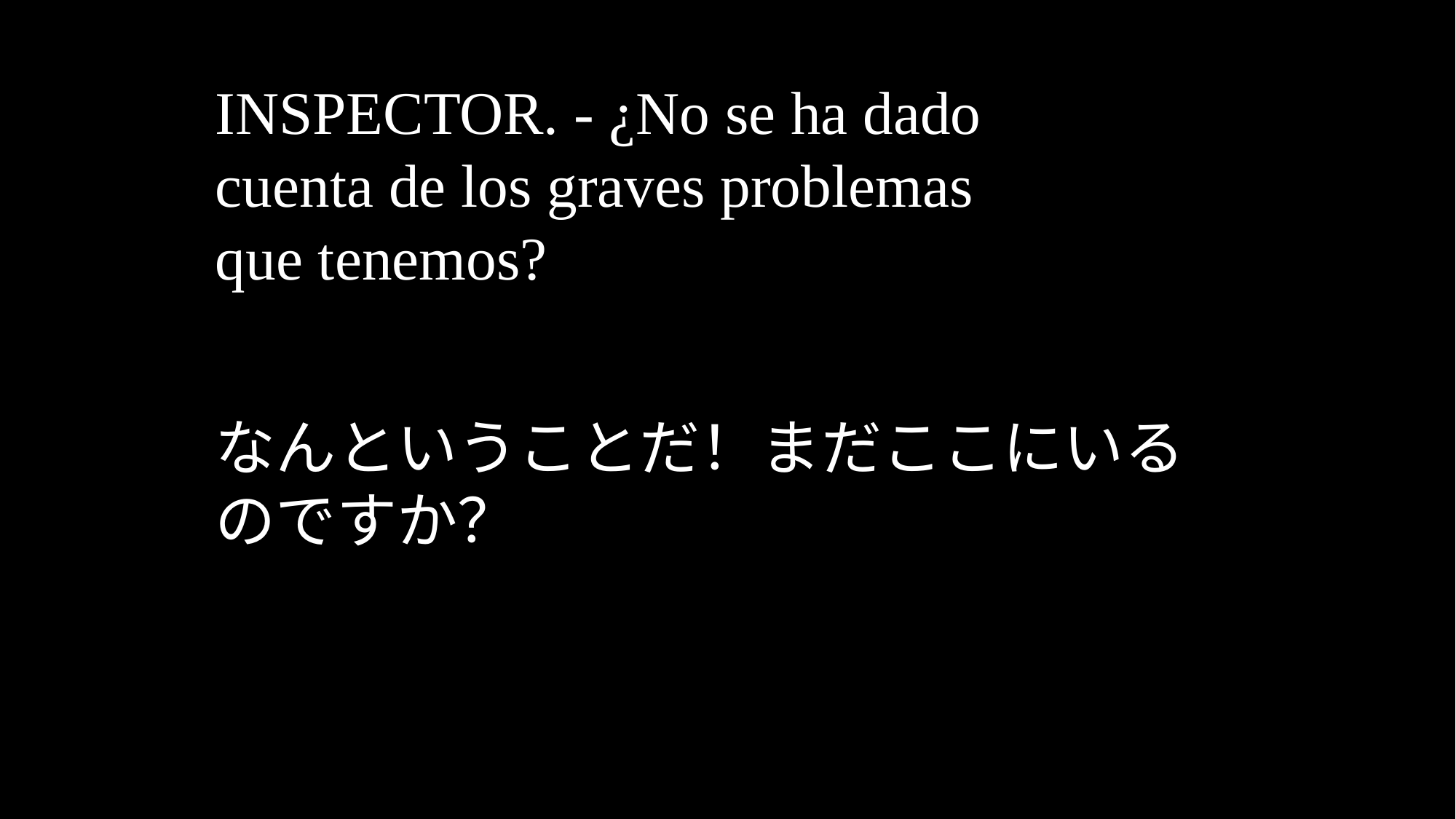

INSPECTOR. - ¿No se ha dado cuenta de los graves problemas que tenemos?

なんということだ！まだここにいるのですか？